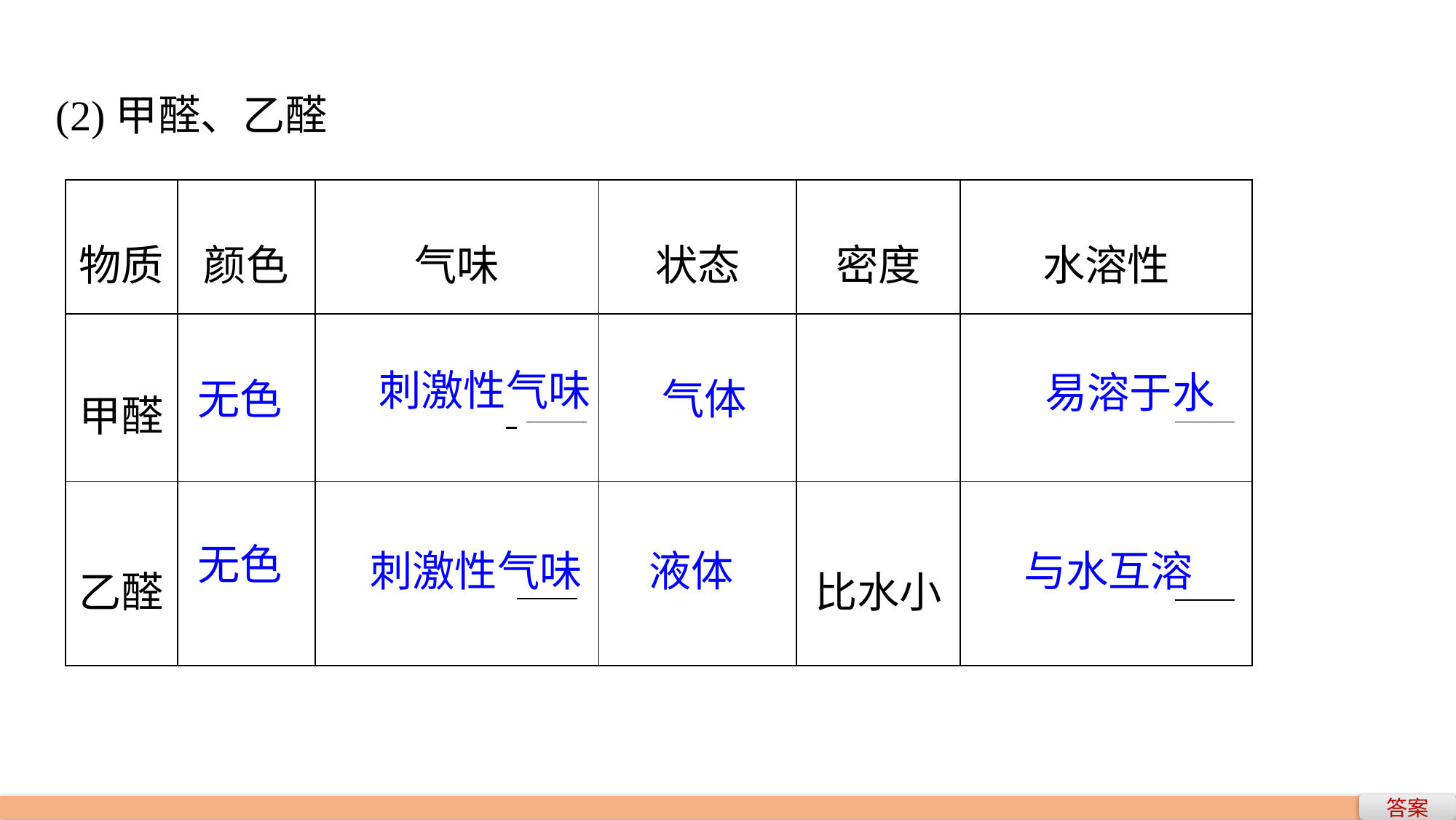

(2)甲醛、乙醛
| 物质 | 颜色 | 气味 | 状态 | 密度 | 水溶性 |
| --- | --- | --- | --- | --- | --- |
| 甲醛 |  |  |  |  |  |
| 乙醛 |  |  |  | 比水小 |  |
刺激性气味
易溶于水
无色
气体
无色
刺激性气味
液体
与水互溶
答案